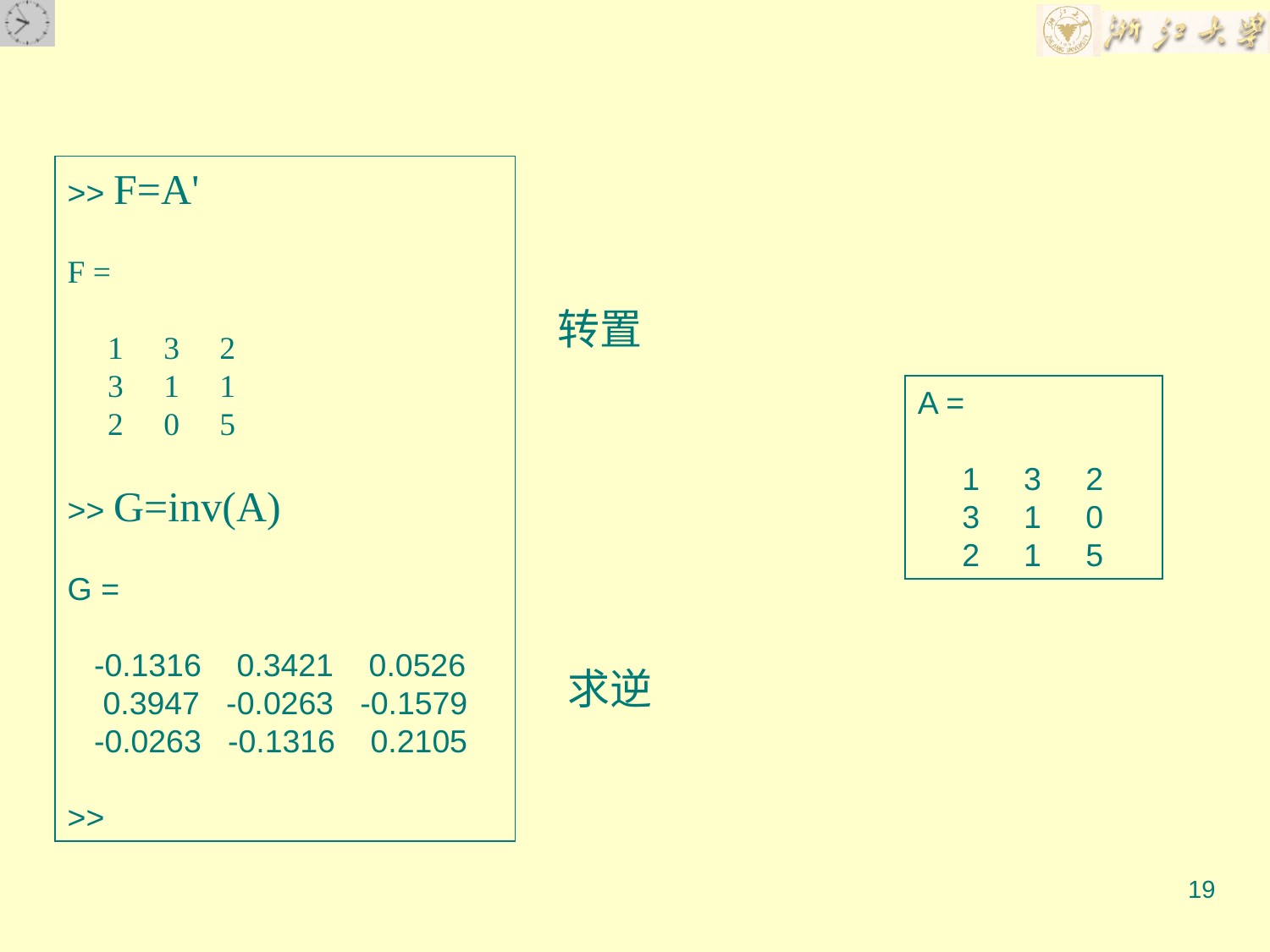

>> F=A'

F =

     1     3     2
     3     1     1
     2     0     5

>> G=inv(A)

G =

   -0.1316    0.3421    0.0526
    0.3947   -0.0263   -0.1579
   -0.0263   -0.1316    0.2105

>>
#

转置
A =

     1     3     2
     3     1     0
     2     1     5
求逆
19